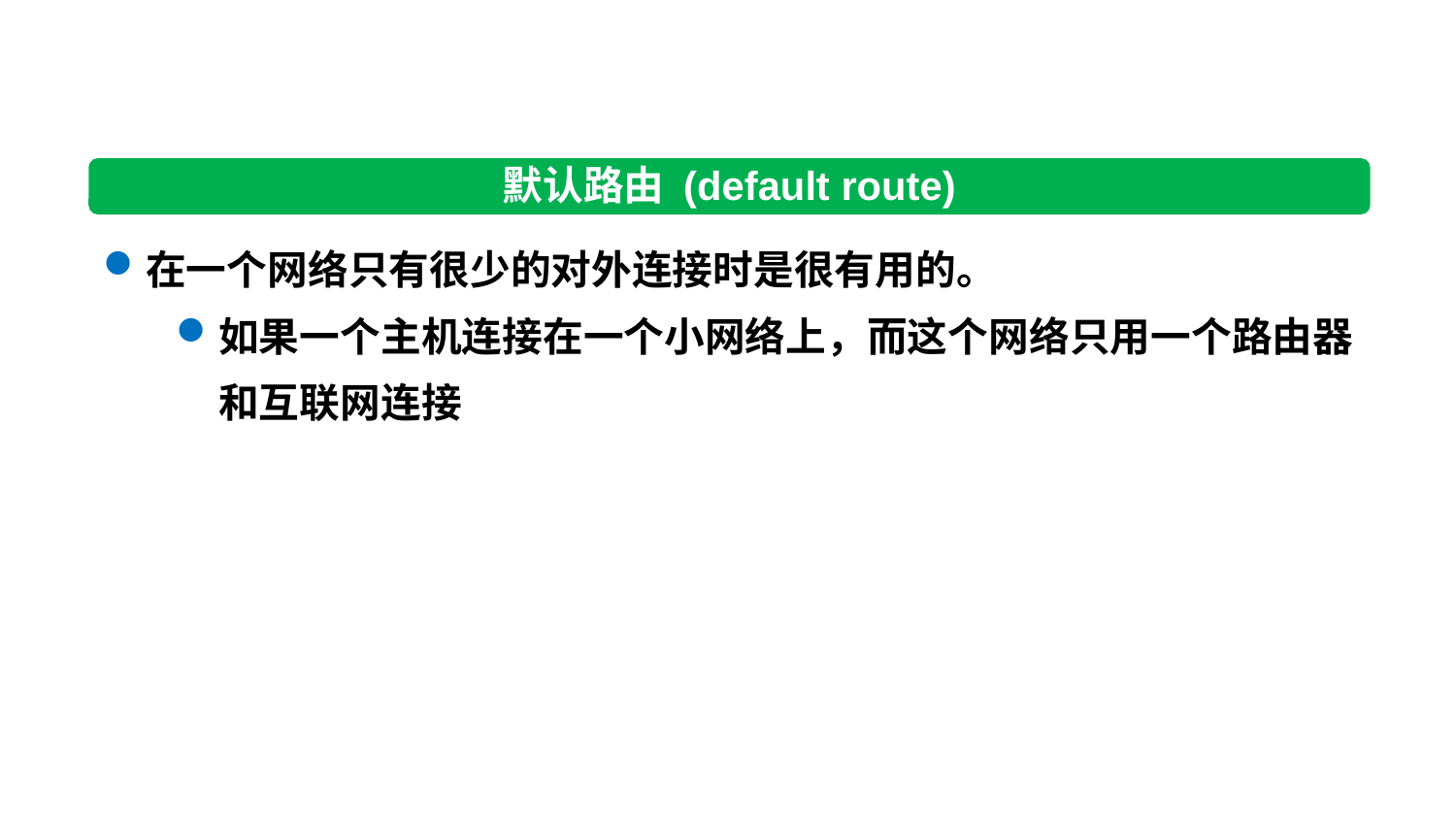

默认路由 (default route)

在一个网络只有很少的对外连接时是很有用的。
如果一个主机连接在一个小网络上，而这个网络只用一个路由器和互联网连接
86